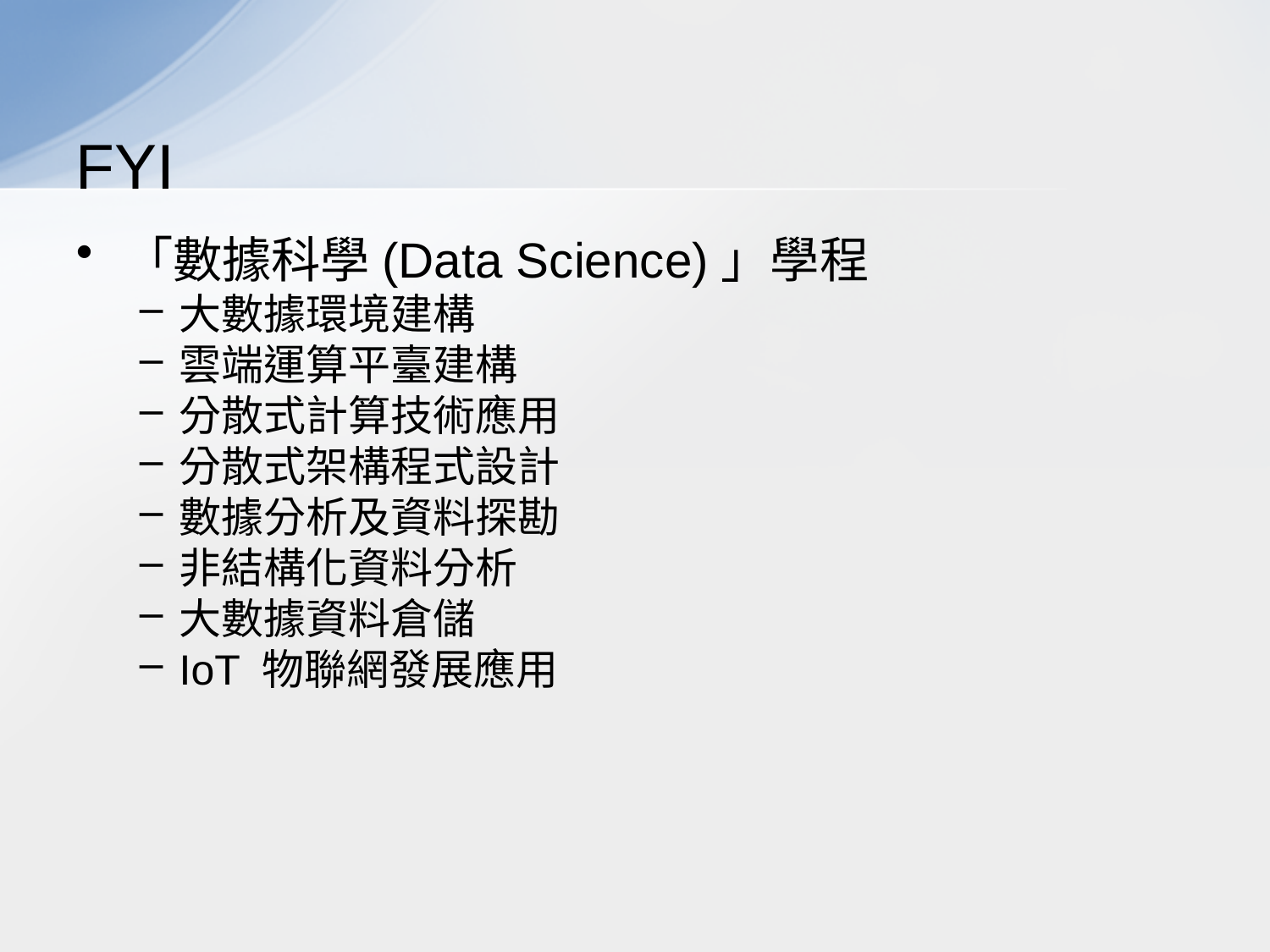

# FYI
「數據科學(Data Science)」學程
大數據環境建構
雲端運算平臺建構
分散式計算技術應用
分散式架構程式設計
數據分析及資料探勘
非結構化資料分析
大數據資料倉儲
IoT 物聯網發展應用